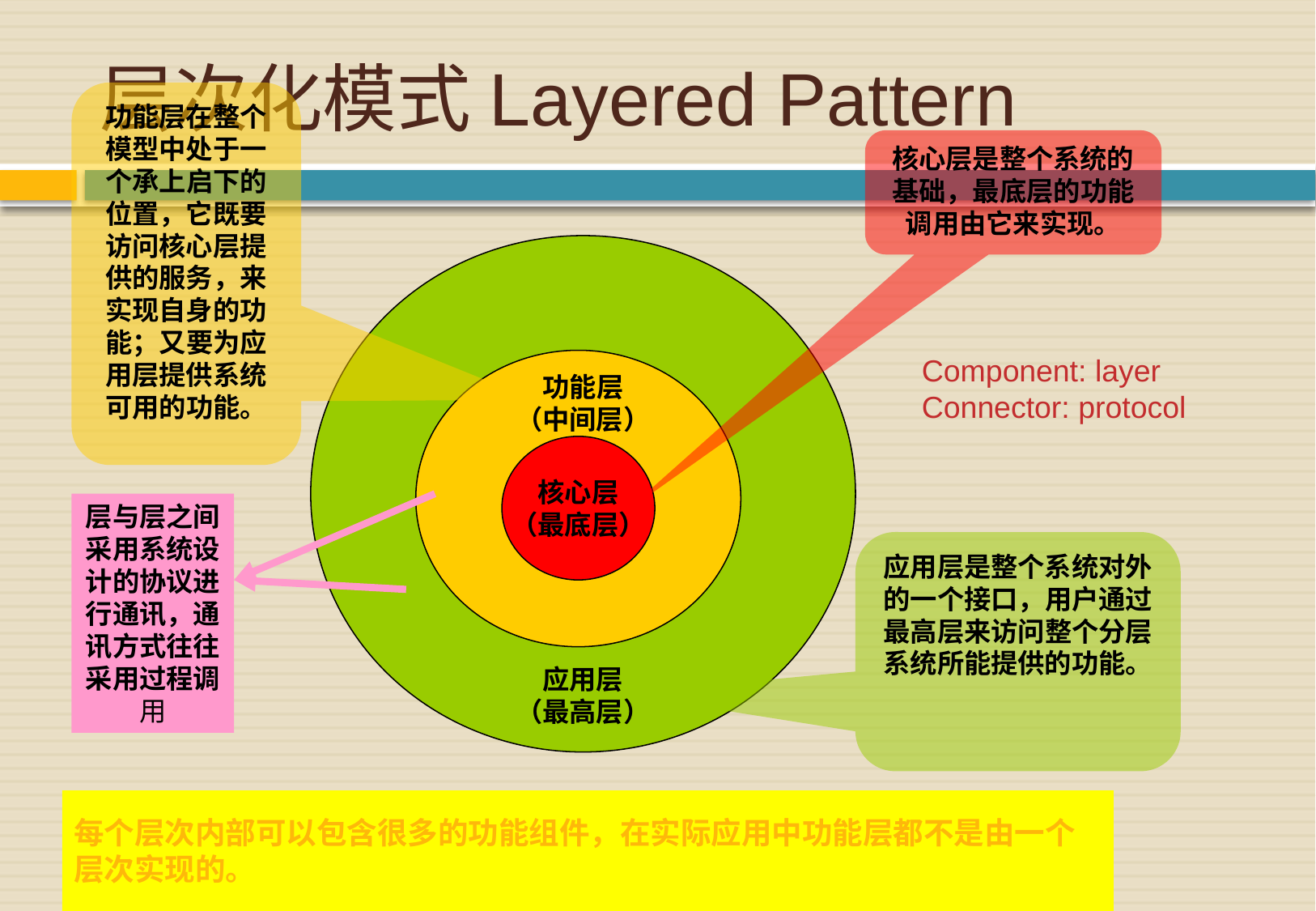

# 层次化模式Layered Pattern
功能层在整个模型中处于一个承上启下的位置，它既要访问核心层提供的服务，来实现自身的功能；又要为应用层提供系统可用的功能。
核心层是整个系统的基础，最底层的功能调用由它来实现。

功能层
（中间层）
核心层
（最底层）
应用层
（最高层）
Component: layer
Connector: protocol
层与层之间
采用系统设
计的协议进
行通讯，通
讯方式往往
采用过程调
用

应用层是整个系统对外的一个接口，用户通过最高层来访问整个分层系统所能提供的功能。
每个层次内部可以包含很多的功能组件，在实际应用中功能层都不是由一个
层次实现的。